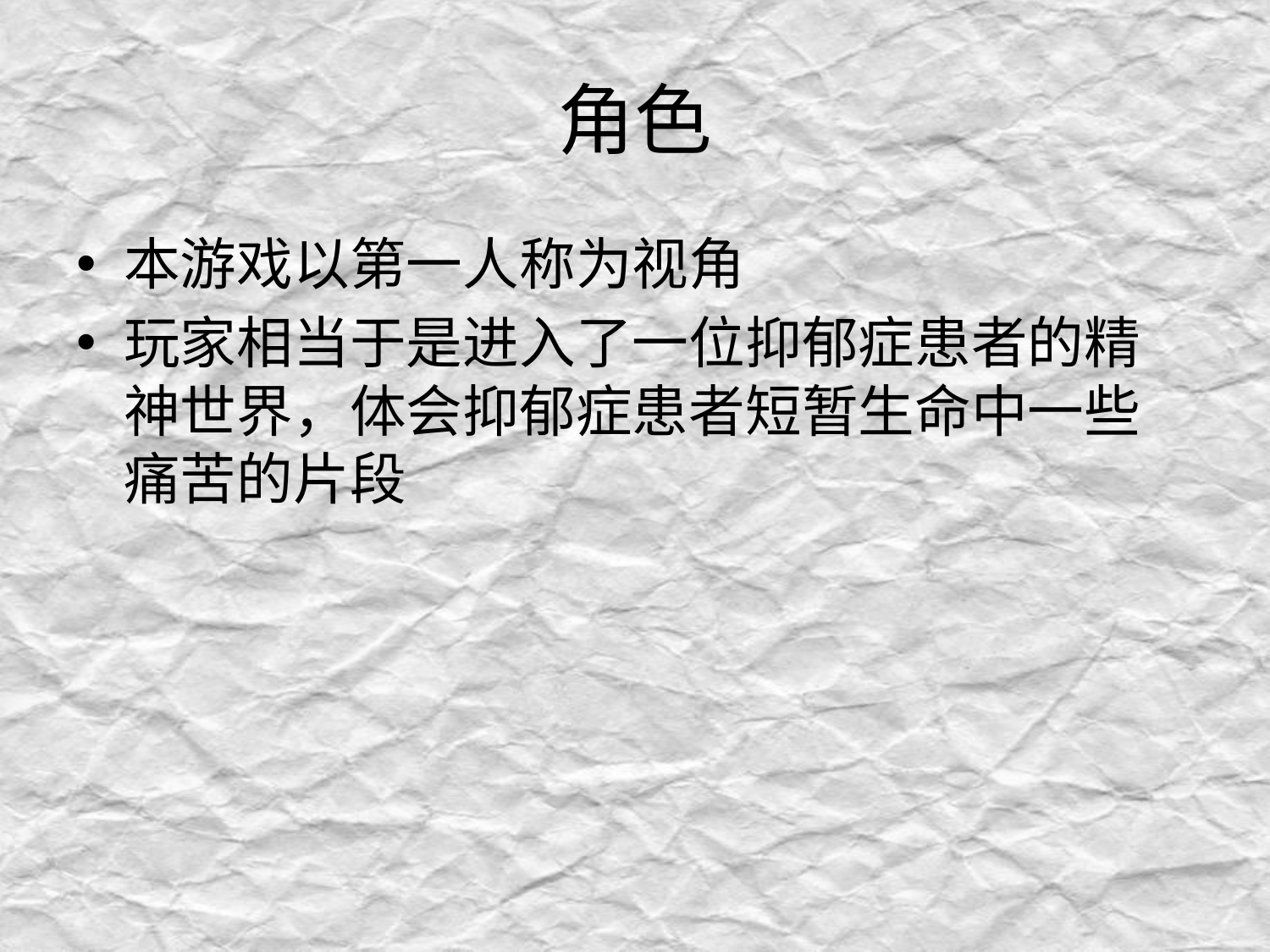

# 角色
本游戏以第一人称为视角
玩家相当于是进入了一位抑郁症患者的精神世界，体会抑郁症患者短暂生命中一些痛苦的片段